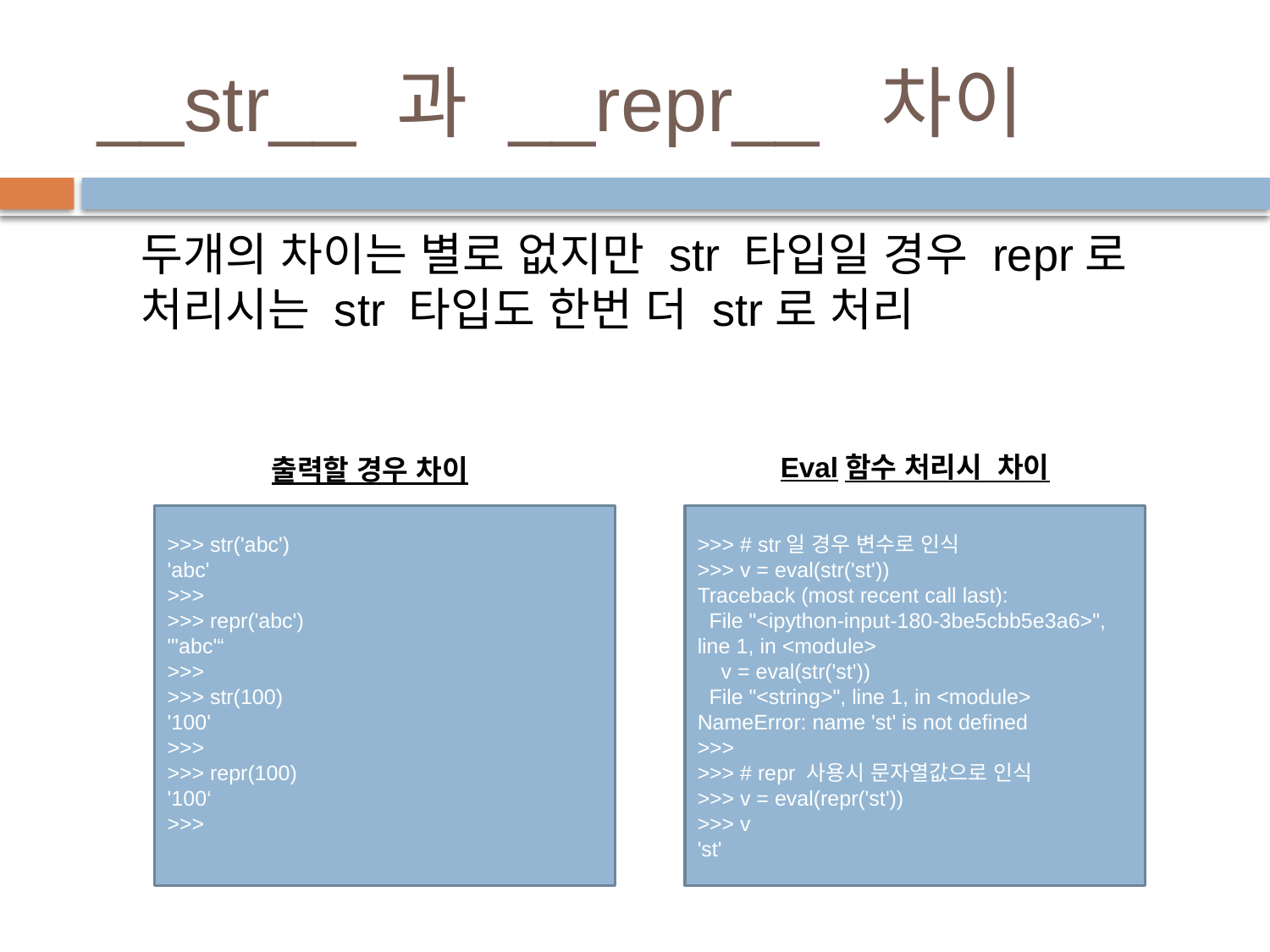

# __str__ 과 __repr__  차이
두개의 차이는 별로 없지만 str 타입일 경우 repr로 처리시는 str 타입도 한번 더 str로 처리
Eval함수 처리시  차이
출력할 경우 차이
>>> str('abc')
'abc'
>>>
>>> repr('abc')
"'abc'“
>>>
>>> str(100)
'100'
>>>
>>> repr(100)
'100‘
>>>

>>> # str일 경우 변수로 인식
>>> v = eval(str('st'))
Traceback (most recent call last):
  File "<ipython-input-180-3be5cbb5e3a6>", line 1, in <module>
    v = eval(str('st'))
  File "<string>", line 1, in <module>
NameError: name 'st' is not defined
>>>
>>> # repr 사용시 문자열값으로 인식
>>> v = eval(repr('st'))
>>> v
'st'